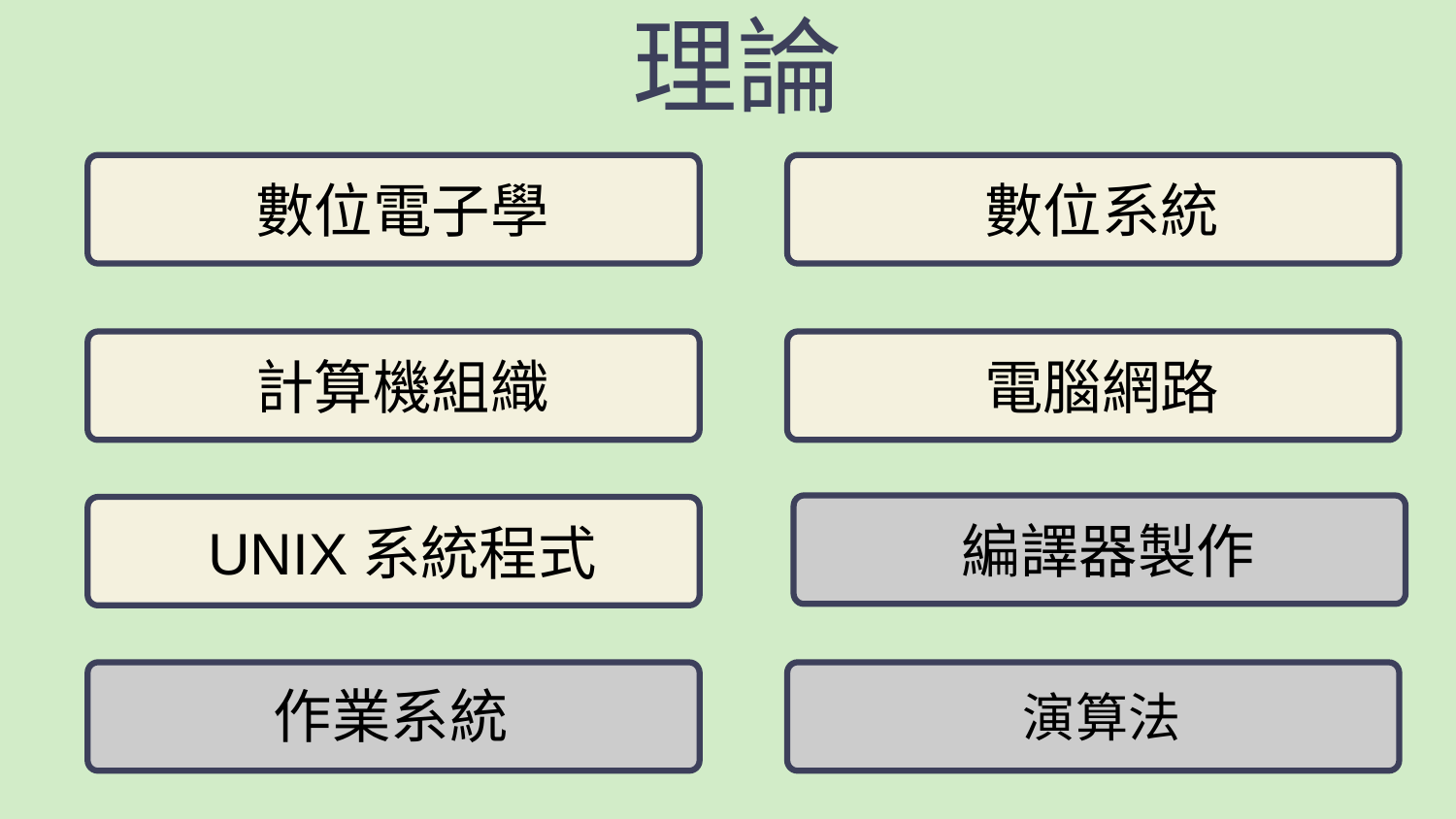

# 理論

數位電子學
數位系統

計算機組織
電腦網路

編譯器製作
UNIX系統程式

作業系統
演算法